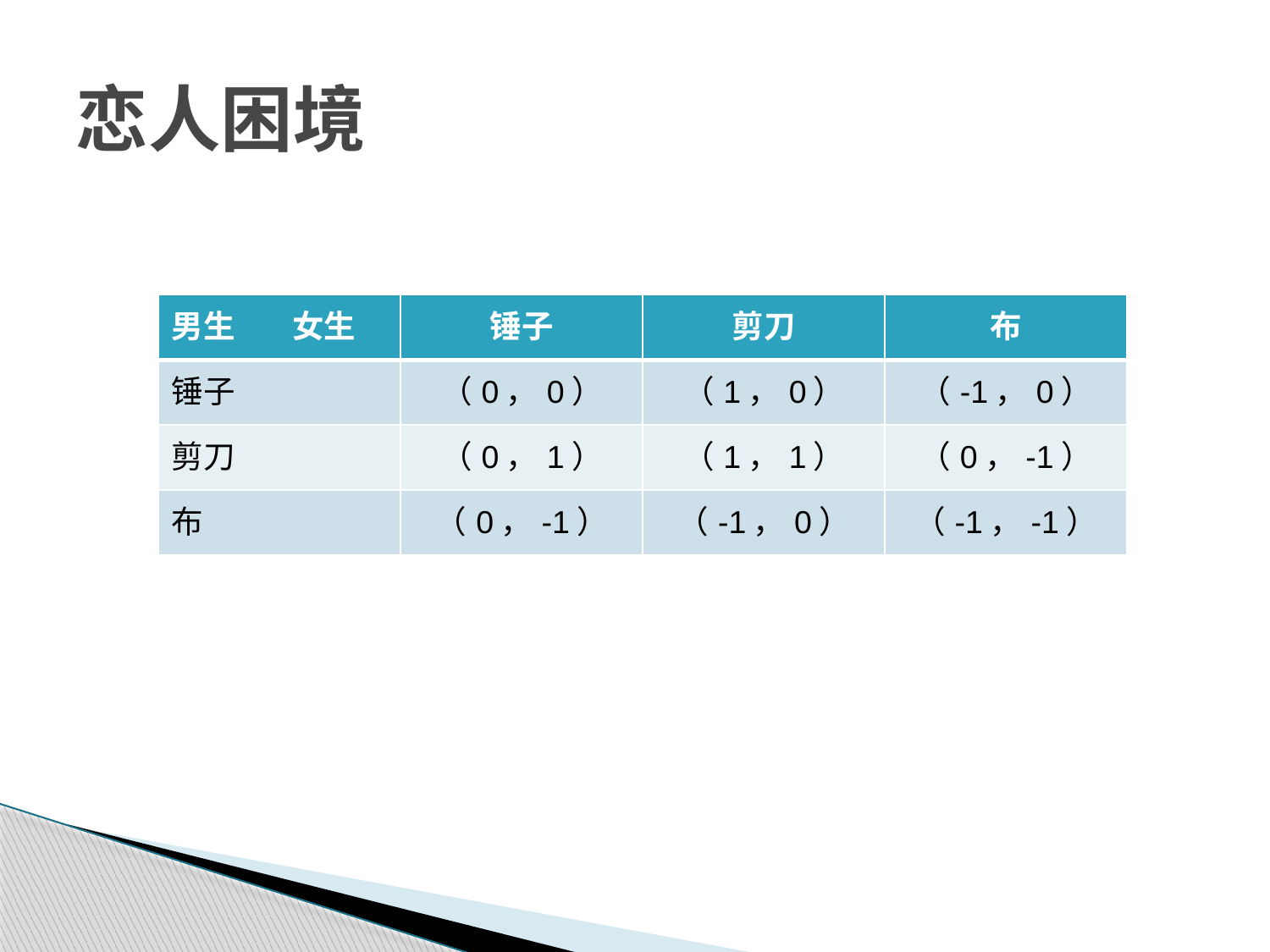

# 恋人困境
| 男生 女生 | 锤子 | 剪刀 | 布 |
| --- | --- | --- | --- |
| 锤子 | （0，0） | （1，0） | （-1，0） |
| 剪刀 | （0，1） | （1，1） | （0，-1） |
| 布 | （0，-1） | （-1，0） | （-1，-1） |